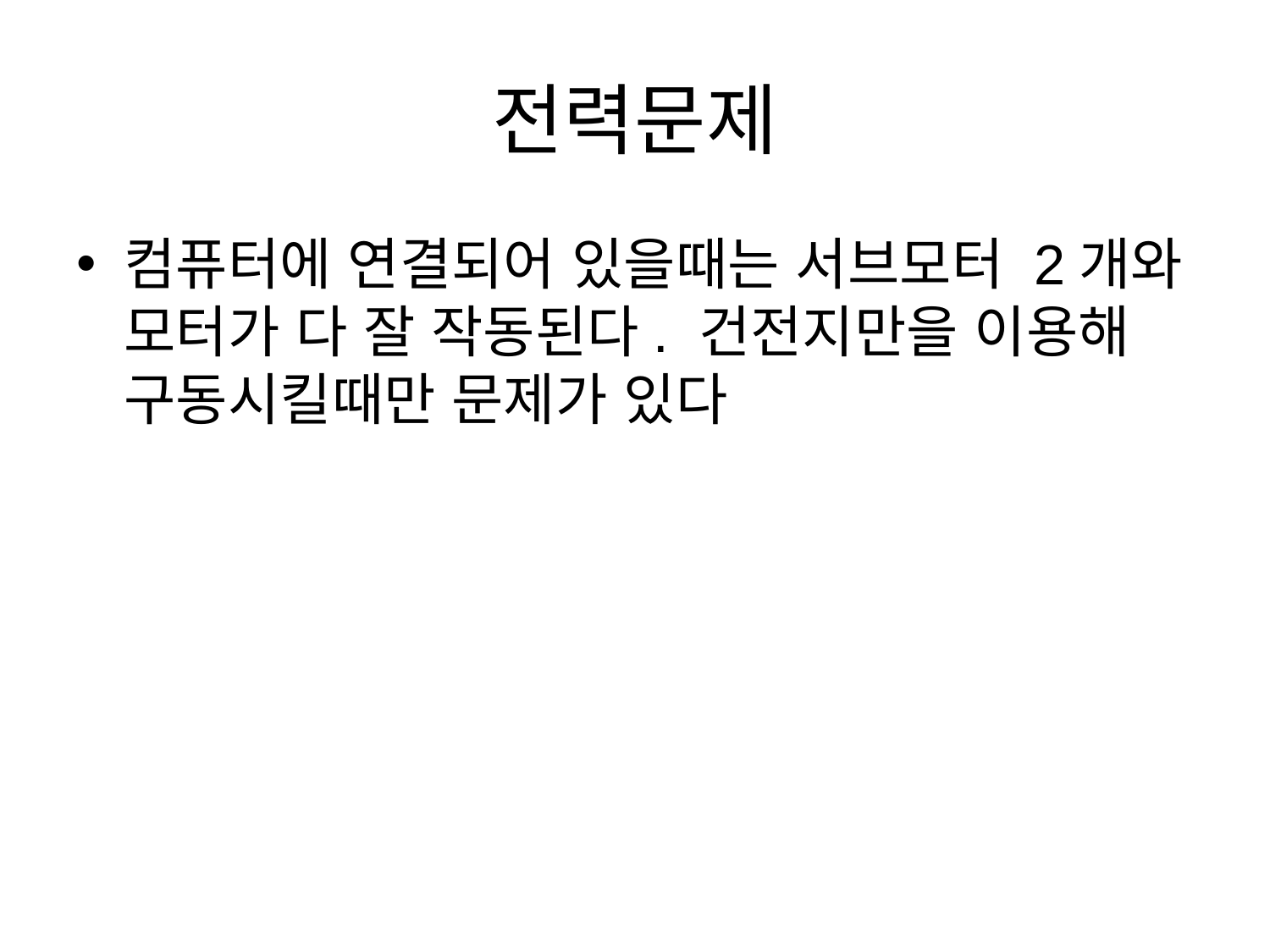

# 전력문제
컴퓨터에 연결되어 있을때는 서브모터 2개와 모터가 다 잘 작동된다. 건전지만을 이용해 구동시킬때만 문제가 있다